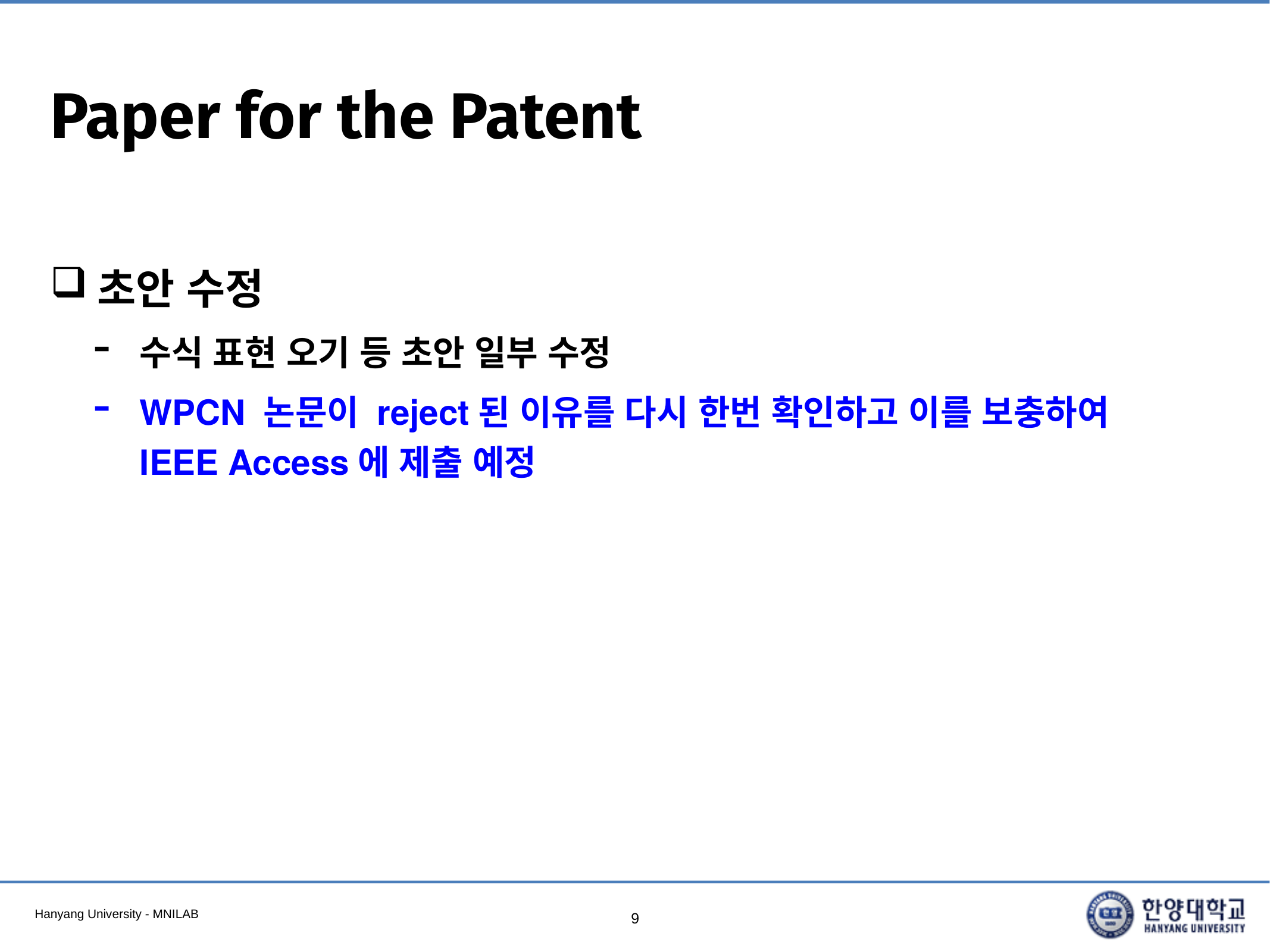

# Paper for the Patent
초안 수정
수식 표현 오기 등 초안 일부 수정
WPCN 논문이 reject된 이유를 다시 한번 확인하고 이를 보충하여 IEEE Access에 제출 예정
9